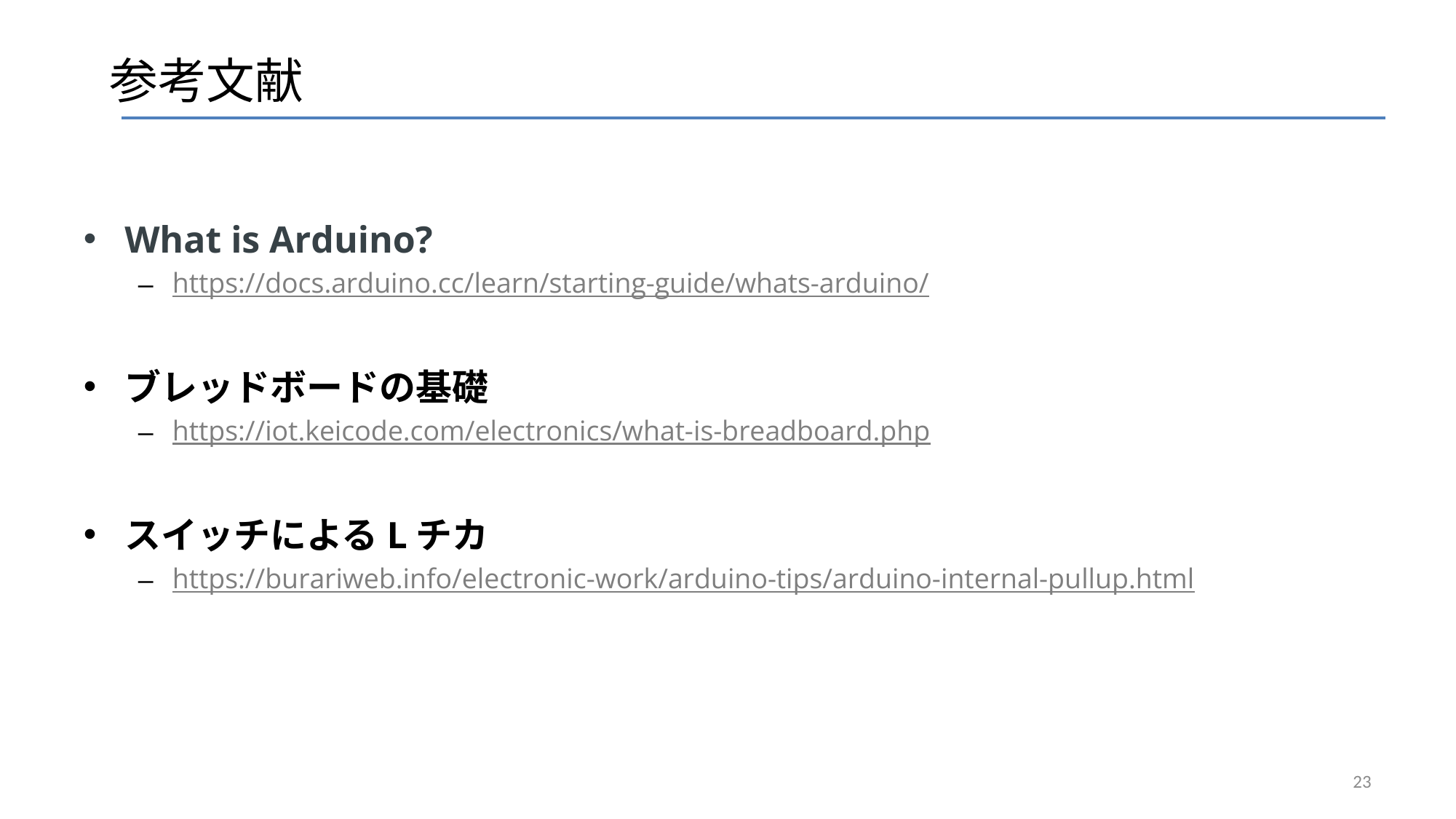

# 参考文献

What is Arduino?
https://docs.arduino.cc/learn/starting-guide/whats-arduino/

ブレッドボードの基礎
https://iot.keicode.com/electronics/what-is-breadboard.php

スイッチによるLチカ
https://burariweb.info/electronic-work/arduino-tips/arduino-internal-pullup.html
23